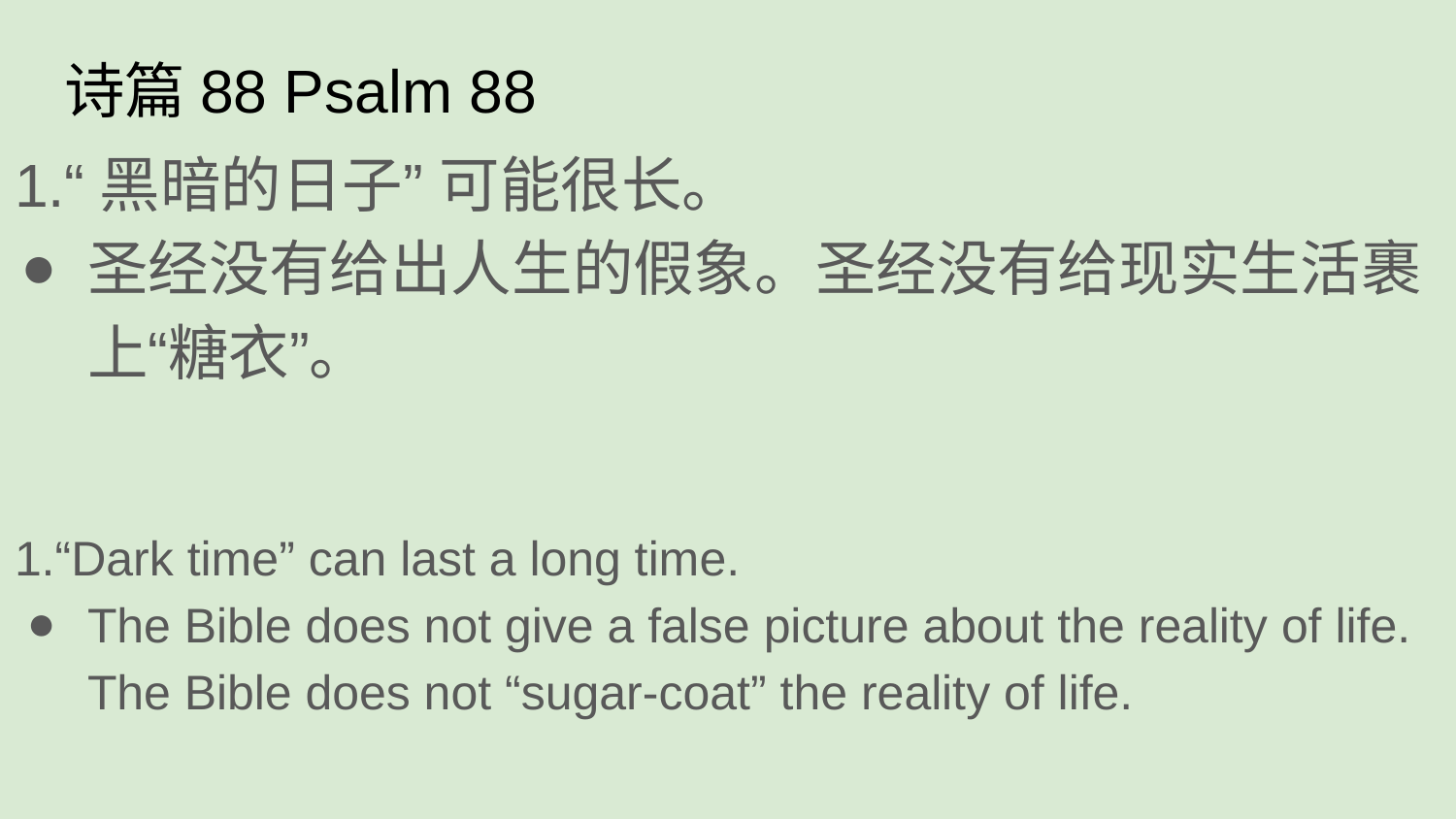

# 诗篇88 Psalm 88
1.“黑暗的日子” 可能很长。
圣经没有给出人生的假象。圣经没有给现实生活裹上“糖衣”。

1.“Dark time” can last a long time.
The Bible does not give a false picture about the reality of life.  The Bible does not “sugar-coat” the reality of life.